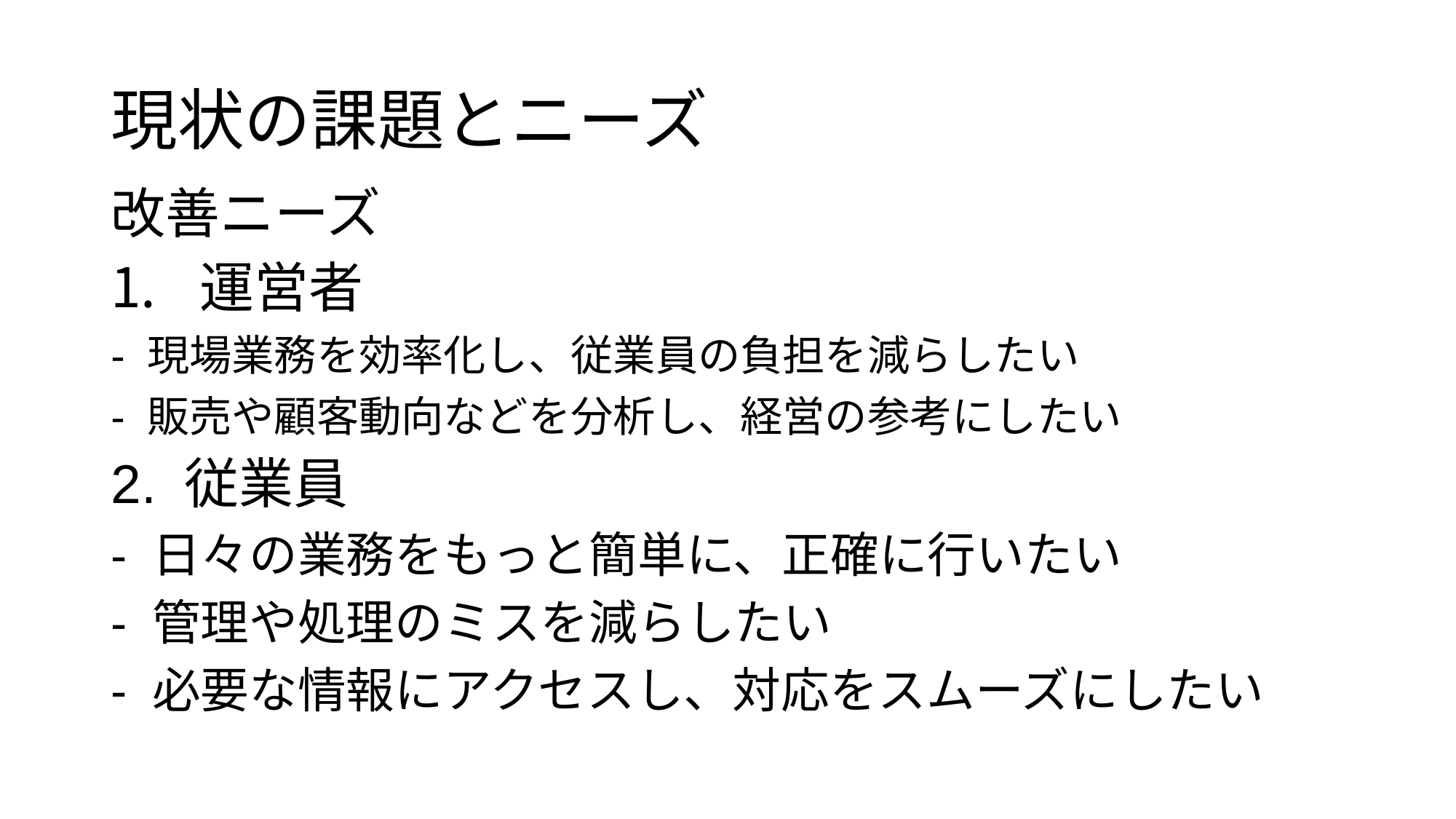

# 現状の課題とニーズ
改善ニーズ
運営者
- 現場業務を効率化し、従業員の負担を減らしたい
- 販売や顧客動向などを分析し、経営の参考にしたい
2. 従業員
- 日々の業務をもっと簡単に、正確に行いたい
- 管理や処理のミスを減らしたい
- 必要な情報にアクセスし、対応をスムーズにしたい